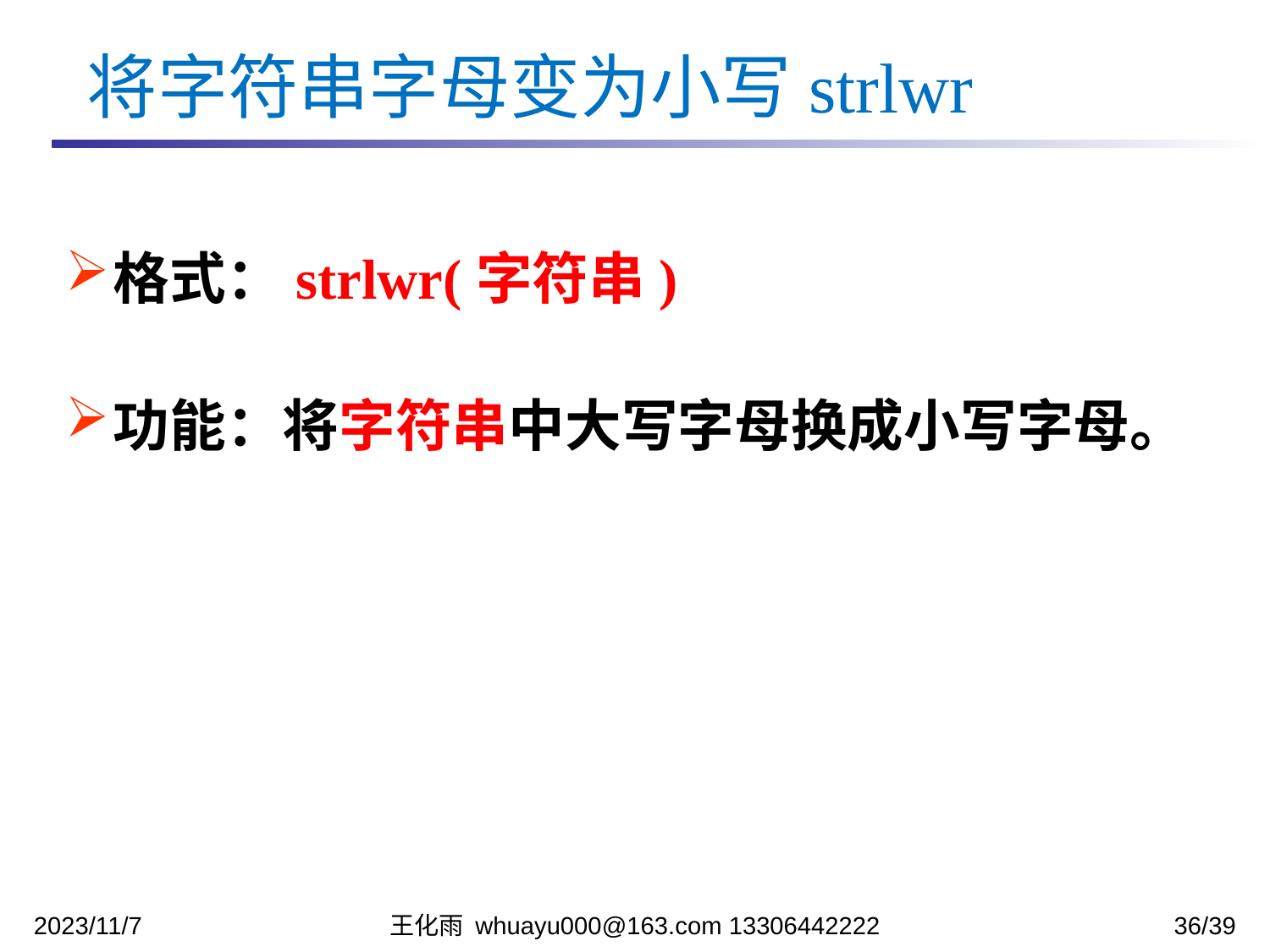

将字符串字母变为小写strlwr
格式：strlwr(字符串)
功能：将字符串中大写字母换成小写字母。
2023/11/7
王化雨 whuayu000@163.com 13306442222
36/39